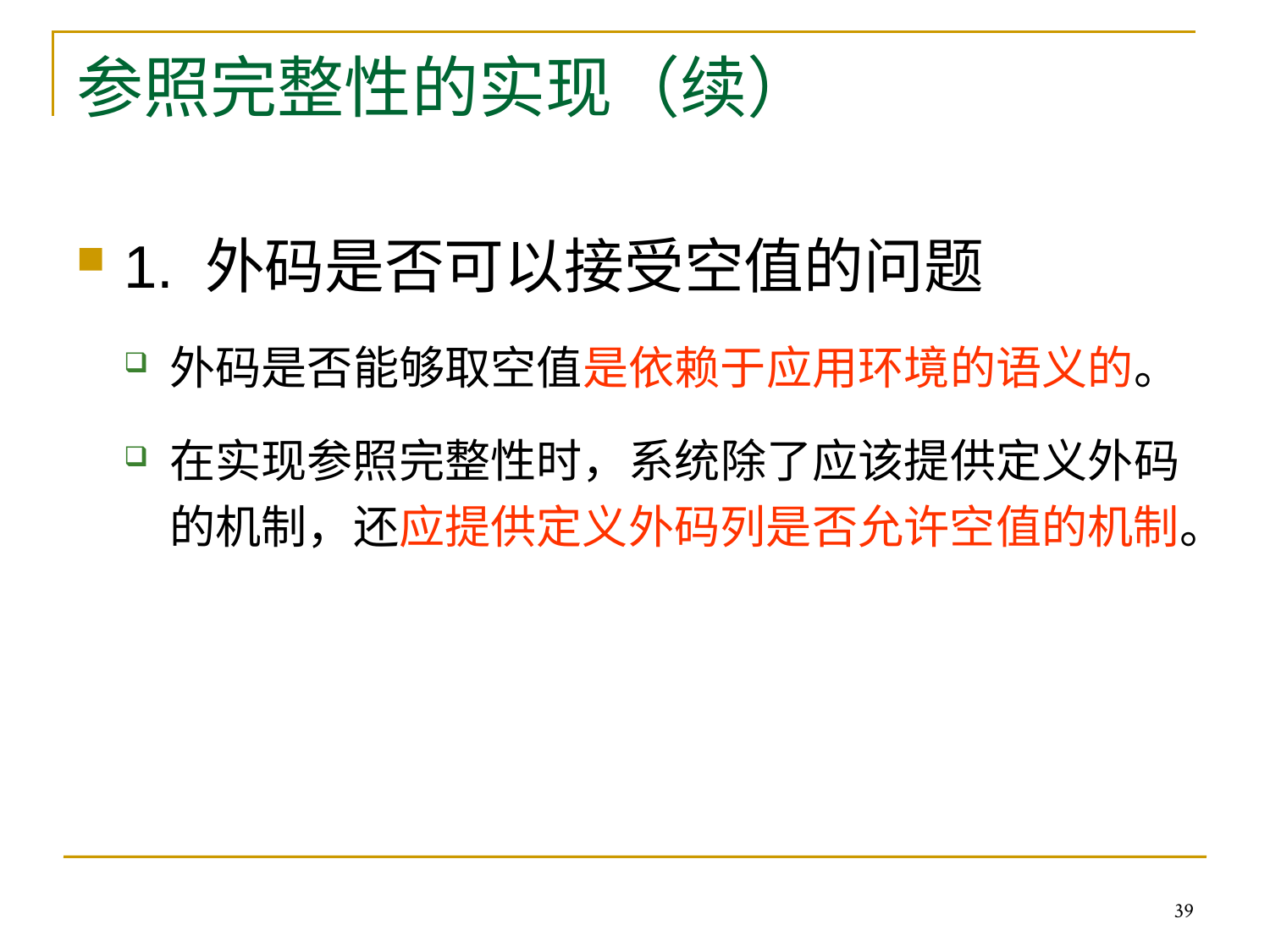

# 参照完整性的实现（续）
1. 外码是否可以接受空值的问题
外码是否能够取空值是依赖于应用环境的语义的。
在实现参照完整性时，系统除了应该提供定义外码的机制，还应提供定义外码列是否允许空值的机制。

39